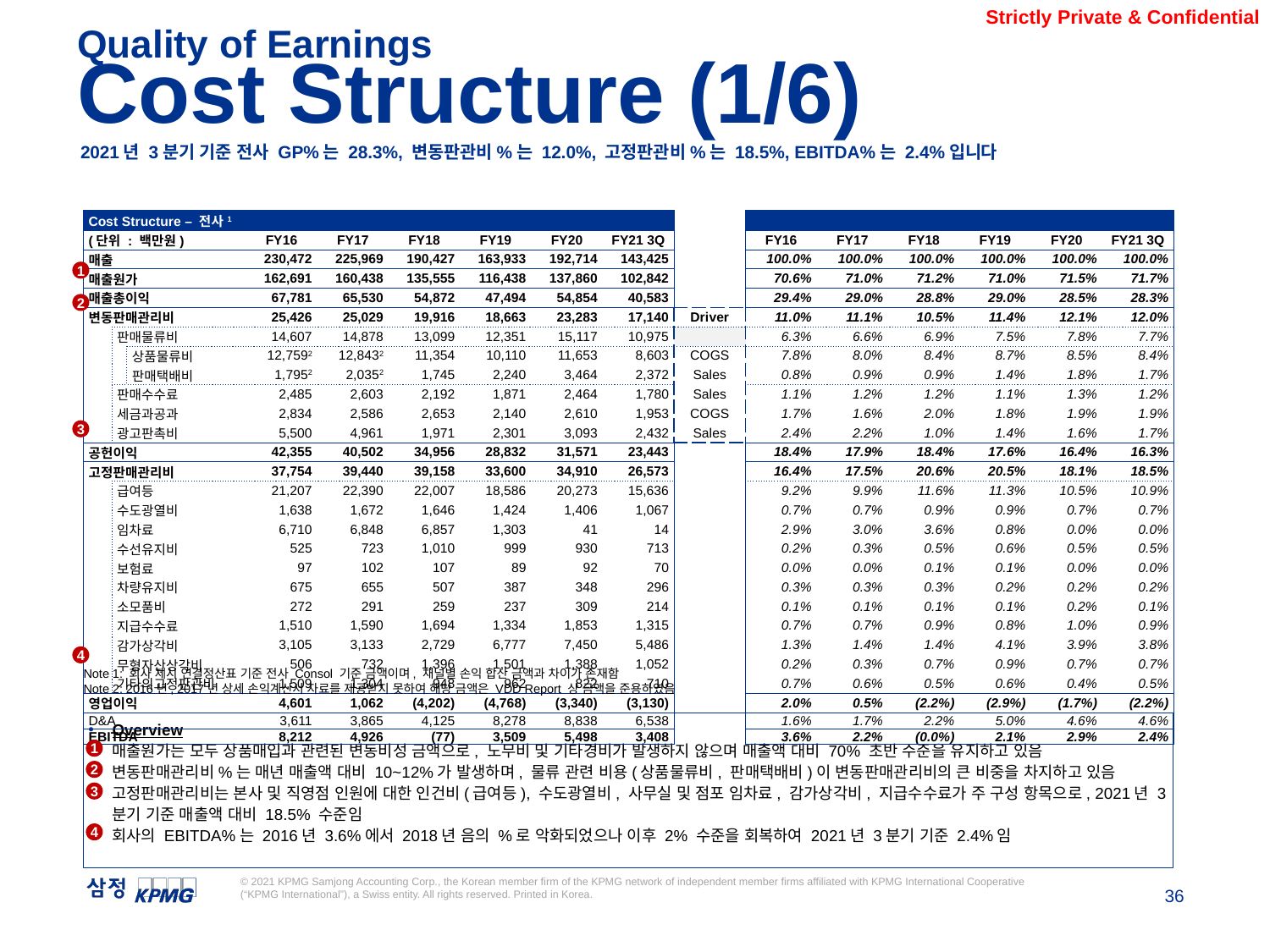

Quality of Earnings
Cost Structure (1/6)
2021년 3분기 기준 전사 GP%는 28.3%, 변동판관비%는 12.0%, 고정판관비%는 18.5%, EBITDA%는 2.4%입니다

| Cost Structure – 전사1 |  |  |  |  |  |  |  |  |  |  |  |  |  |  |  |
| --- | --- | --- | --- | --- | --- | --- | --- | --- | --- | --- | --- | --- | --- | --- | --- |
| (단위 : 백만원) |  |  | FY16 | FY17 | FY18 | FY19 | FY20 | FY21 3Q |  | FY16 | FY17 | FY18 | FY19 | FY20 | FY21 3Q |
| 매출 |  |  | 230,472 | 225,969 | 190,427 | 163,933 | 192,714 | 143,425 |  | 100.0% | 100.0% | 100.0% | 100.0% | 100.0% | 100.0% |
| 매출원가 |  |  | 162,691 | 160,438 | 135,555 | 116,438 | 137,860 | 102,842 |  | 70.6% | 71.0% | 71.2% | 71.0% | 71.5% | 71.7% |
| 매출총이익 |  |  | 67,781 | 65,530 | 54,872 | 47,494 | 54,854 | 40,583 |  | 29.4% | 29.0% | 28.8% | 29.0% | 28.5% | 28.3% |
| 변동판매관리비 |  |  | 25,426 | 25,029 | 19,916 | 18,663 | 23,283 | 17,140 | Driver | 11.0% | 11.1% | 10.5% | 11.4% | 12.1% | 12.0% |
|  | 판매물류비 |  | 14,607 | 14,878 | 13,099 | 12,351 | 15,117 | 10,975 |  | 6.3% | 6.6% | 6.9% | 7.5% | 7.8% | 7.7% |
|  |  | 상품물류비 | 12,7592 | 12,8432 | 11,354 | 10,110 | 11,653 | 8,603 | COGS | 7.8% | 8.0% | 8.4% | 8.7% | 8.5% | 8.4% |
|  |  | 판매택배비 | 1,7952 | 2,0352 | 1,745 | 2,240 | 3,464 | 2,372 | Sales | 0.8% | 0.9% | 0.9% | 1.4% | 1.8% | 1.7% |
|  | 판매수수료 |  | 2,485 | 2,603 | 2,192 | 1,871 | 2,464 | 1,780 | Sales | 1.1% | 1.2% | 1.2% | 1.1% | 1.3% | 1.2% |
|  | 세금과공과 |  | 2,834 | 2,586 | 2,653 | 2,140 | 2,610 | 1,953 | COGS | 1.7% | 1.6% | 2.0% | 1.8% | 1.9% | 1.9% |
|  | 광고판촉비 |  | 5,500 | 4,961 | 1,971 | 2,301 | 3,093 | 2,432 | Sales | 2.4% | 2.2% | 1.0% | 1.4% | 1.6% | 1.7% |
| 공헌이익 |  |  | 42,355 | 40,502 | 34,956 | 28,832 | 31,571 | 23,443 |  | 18.4% | 17.9% | 18.4% | 17.6% | 16.4% | 16.3% |
| 고정판매관리비 |  |  | 37,754 | 39,440 | 39,158 | 33,600 | 34,910 | 26,573 |  | 16.4% | 17.5% | 20.6% | 20.5% | 18.1% | 18.5% |
|  | 급여등 |  | 21,207 | 22,390 | 22,007 | 18,586 | 20,273 | 15,636 |  | 9.2% | 9.9% | 11.6% | 11.3% | 10.5% | 10.9% |
|  | 수도광열비 |  | 1,638 | 1,672 | 1,646 | 1,424 | 1,406 | 1,067 |  | 0.7% | 0.7% | 0.9% | 0.9% | 0.7% | 0.7% |
|  | 임차료 |  | 6,710 | 6,848 | 6,857 | 1,303 | 41 | 14 |  | 2.9% | 3.0% | 3.6% | 0.8% | 0.0% | 0.0% |
|  | 수선유지비 |  | 525 | 723 | 1,010 | 999 | 930 | 713 |  | 0.2% | 0.3% | 0.5% | 0.6% | 0.5% | 0.5% |
|  | 보험료 |  | 97 | 102 | 107 | 89 | 92 | 70 |  | 0.0% | 0.0% | 0.1% | 0.1% | 0.0% | 0.0% |
|  | 차량유지비 |  | 675 | 655 | 507 | 387 | 348 | 296 |  | 0.3% | 0.3% | 0.3% | 0.2% | 0.2% | 0.2% |
|  | 소모품비 |  | 272 | 291 | 259 | 237 | 309 | 214 |  | 0.1% | 0.1% | 0.1% | 0.1% | 0.2% | 0.1% |
|  | 지급수수료 |  | 1,510 | 1,590 | 1,694 | 1,334 | 1,853 | 1,315 |  | 0.7% | 0.7% | 0.9% | 0.8% | 1.0% | 0.9% |
|  | 감가상각비 |  | 3,105 | 3,133 | 2,729 | 6,777 | 7,450 | 5,486 |  | 1.3% | 1.4% | 1.4% | 4.1% | 3.9% | 3.8% |
|  | 무형자산상각비 |  | 506 | 732 | 1,396 | 1,501 | 1,388 | 1,052 |  | 0.2% | 0.3% | 0.7% | 0.9% | 0.7% | 0.7% |
|  | 기타의고정판관비 |  | 1,509 | 1,304 | 948 | 962 | 822 | 710 |  | 0.7% | 0.6% | 0.5% | 0.6% | 0.4% | 0.5% |
| 영업이익 |  |  | 4,601 | 1,062 | (4,202) | (4,768) | (3,340) | (3,130) |  | 2.0% | 0.5% | (2.2%) | (2.9%) | (1.7%) | (2.2%) |
| D&A |  |  | 3,611 | 3,865 | 4,125 | 8,278 | 8,838 | 6,538 |  | 1.6% | 1.7% | 2.2% | 5.0% | 4.6% | 4.6% |
| EBITDA |  |  | 8,212 | 4,926 | (77) | 3,509 | 5,498 | 3,408 |  | 3.6% | 2.2% | (0.0%) | 2.1% | 2.9% | 2.4% |
1
2
3
4
Note 1: 회사 제시 연결정산표 기준 전사 Consol 기준 금액이며, 채널별 손익 합산 금액과 차이가 존재함
Note 2: 2016년, 2017년 상세 손익계산서 자료를 제공받지 못하여 해당 금액은 VDD Report 상 금액을 준용하였음
Overview
매출원가는 모두 상품매입과 관련된 변동비성 금액으로, 노무비 및 기타경비가 발생하지 않으며 매출액 대비 70% 초반 수준을 유지하고 있음
변동판매관리비%는 매년 매출액 대비 10~12%가 발생하며, 물류 관련 비용(상품물류비, 판매택배비)이 변동판매관리비의 큰 비중을 차지하고 있음
고정판매관리비는 본사 및 직영점 인원에 대한 인건비(급여등), 수도광열비, 사무실 및 점포 임차료, 감가상각비, 지급수수료가 주 구성 항목으로, 2021년 3분기 기준 매출액 대비 18.5% 수준임
회사의 EBITDA%는 2016년 3.6%에서 2018년 음의 %로 악화되었으나 이후 2% 수준을 회복하여 2021년 3분기 기준 2.4%임

1
2
3
4